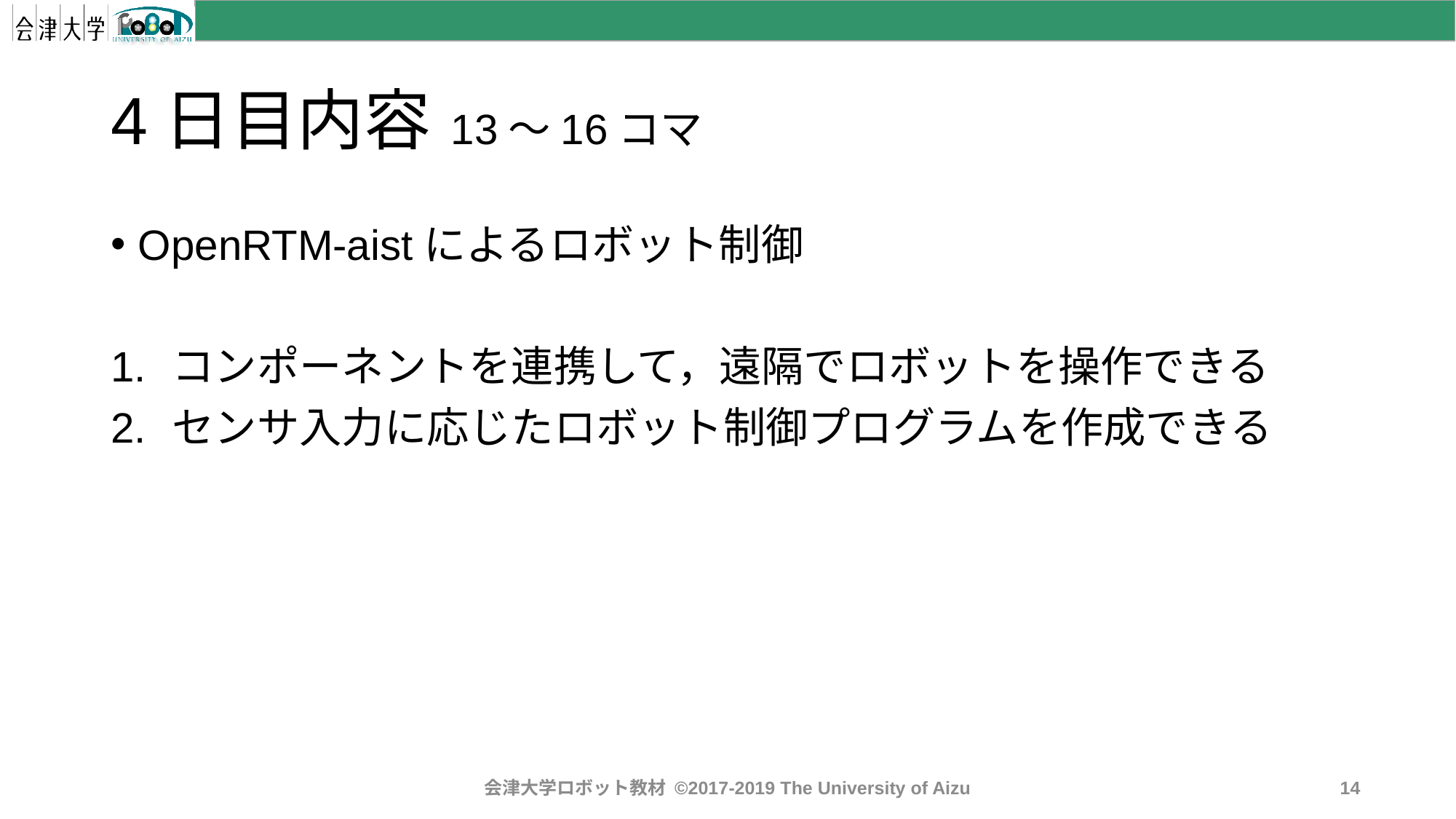

# 4日目内容 13〜16コマ
OpenRTM-aistによるロボット制御

コンポーネントを連携して，遠隔でロボットを操作できる
センサ入力に応じたロボット制御プログラムを作成できる